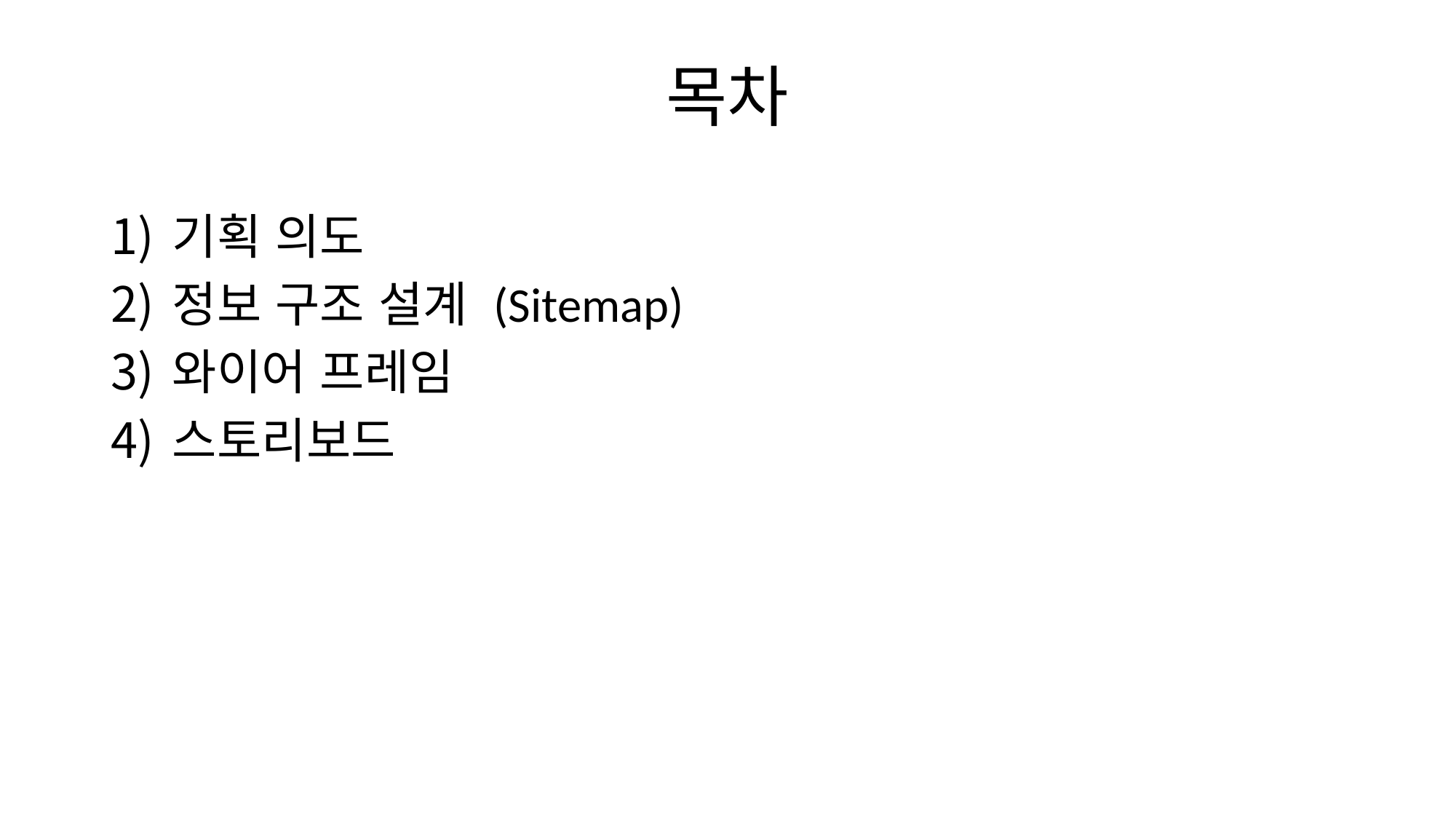

# 목차
기획 의도
정보 구조 설계 (Sitemap)
와이어 프레임
스토리보드